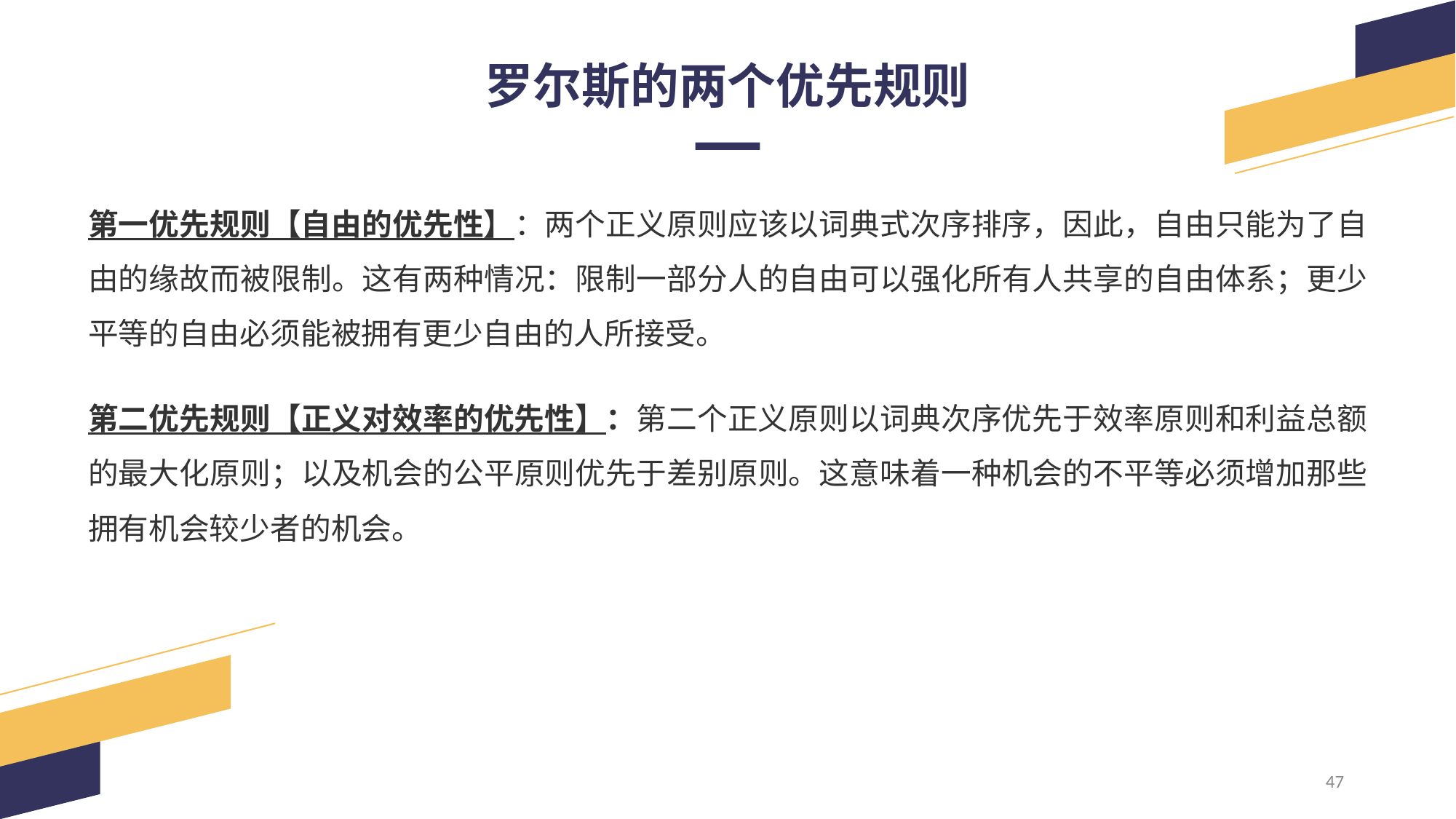

罗尔斯的两个优先规则

第一优先规则【自由的优先性】：两个正义原则应该以词典式次序排序，因此，自由只能为了自由的缘故而被限制。这有两种情况：限制一部分人的自由可以强化所有人共享的自由体系；更少平等的自由必须能被拥有更少自由的人所接受。
第二优先规则【正义对效率的优先性】：第二个正义原则以词典次序优先于效率原则和利益总额的最大化原则；以及机会的公平原则优先于差别原则。这意味着一种机会的不平等必须增加那些拥有机会较少者的机会。

47